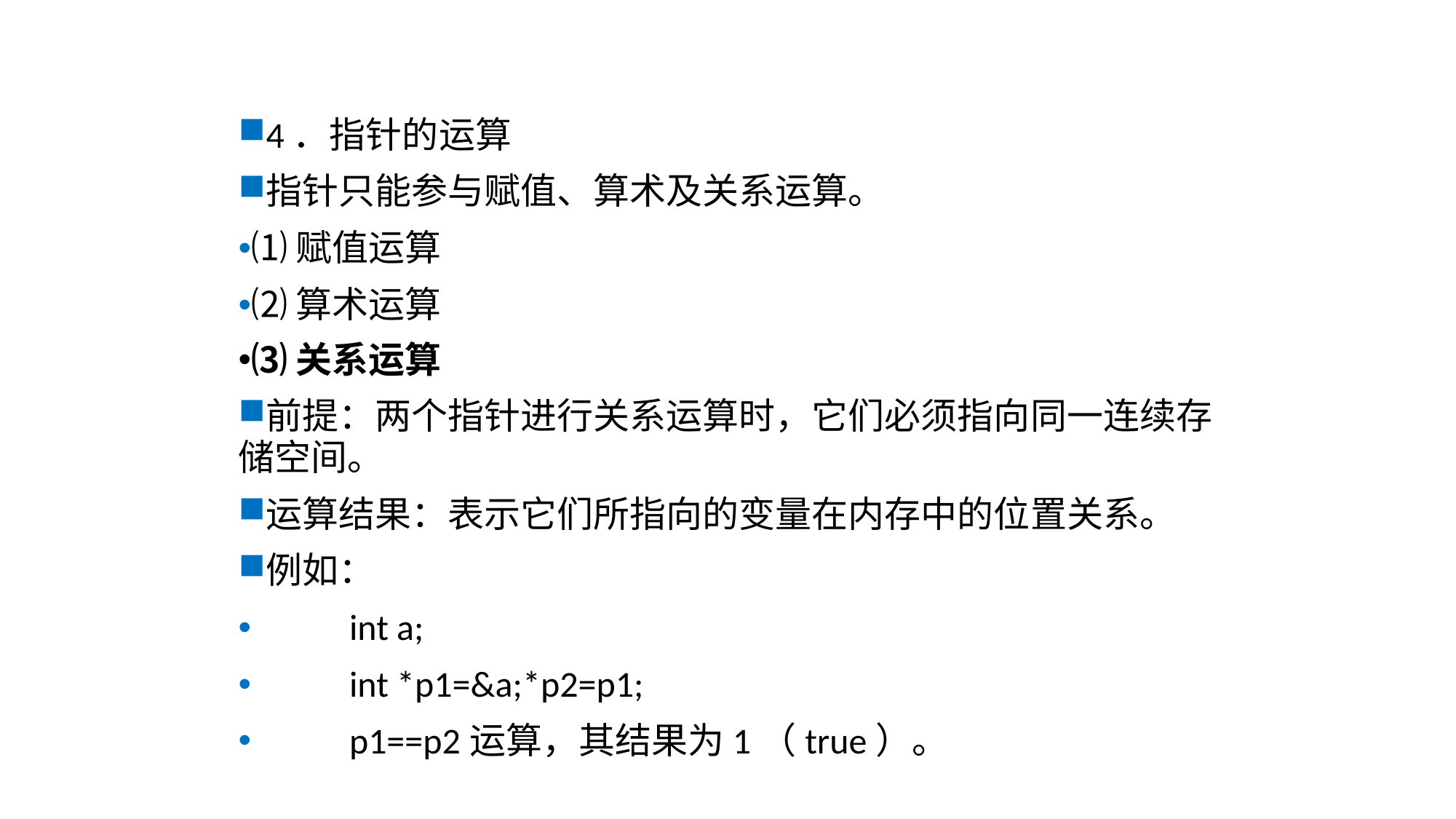

4．指针的运算
指针只能参与赋值、算术及关系运算。
⑴赋值运算
⑵算术运算
⑶关系运算
前提：两个指针进行关系运算时，它们必须指向同一连续存储空间。
运算结果：表示它们所指向的变量在内存中的位置关系。
例如：
            int a;
            int *p1=&a;*p2=p1;
            p1==p2运算，其结果为1（true）。